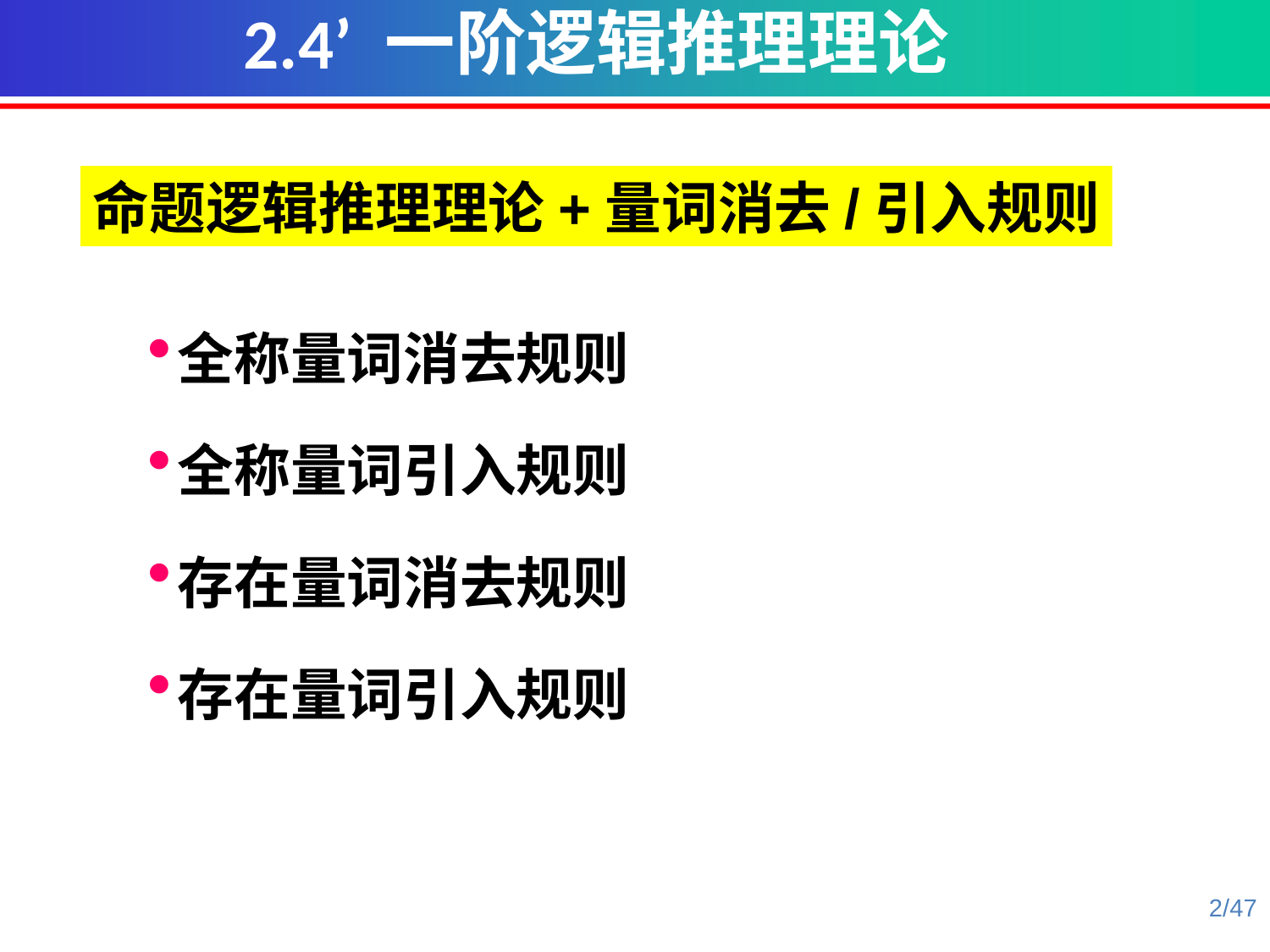

2.4’ 一阶逻辑推理理论
命题逻辑推理理论+量词消去/引入规则
全称量词消去规则
全称量词引入规则
存在量词消去规则
存在量词引入规则
2/47